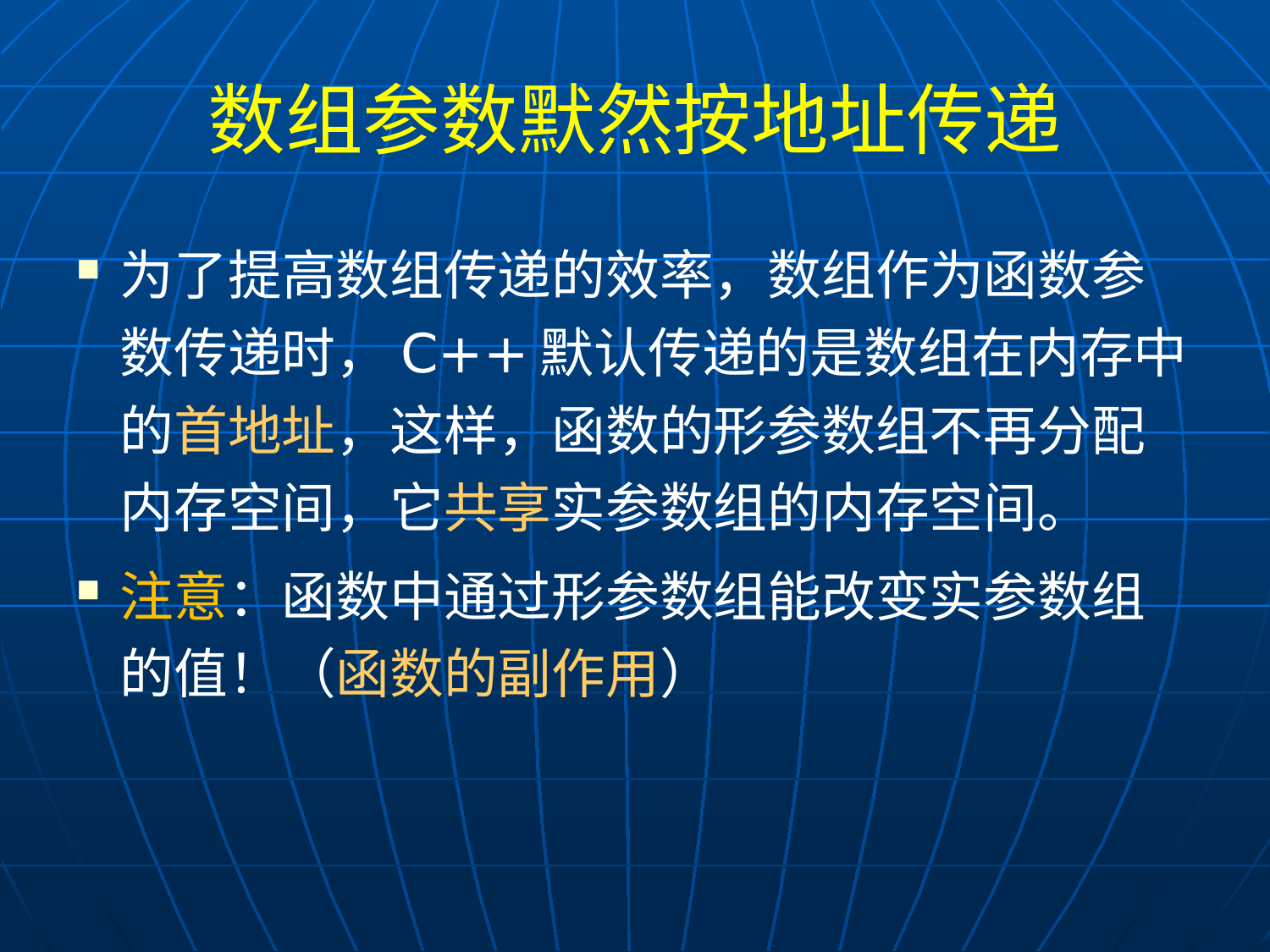

# 数组参数默然按地址传递
为了提高数组传递的效率，数组作为函数参数传递时，C++默认传递的是数组在内存中的首地址，这样，函数的形参数组不再分配内存空间，它共享实参数组的内存空间。
注意：函数中通过形参数组能改变实参数组的值！（函数的副作用）